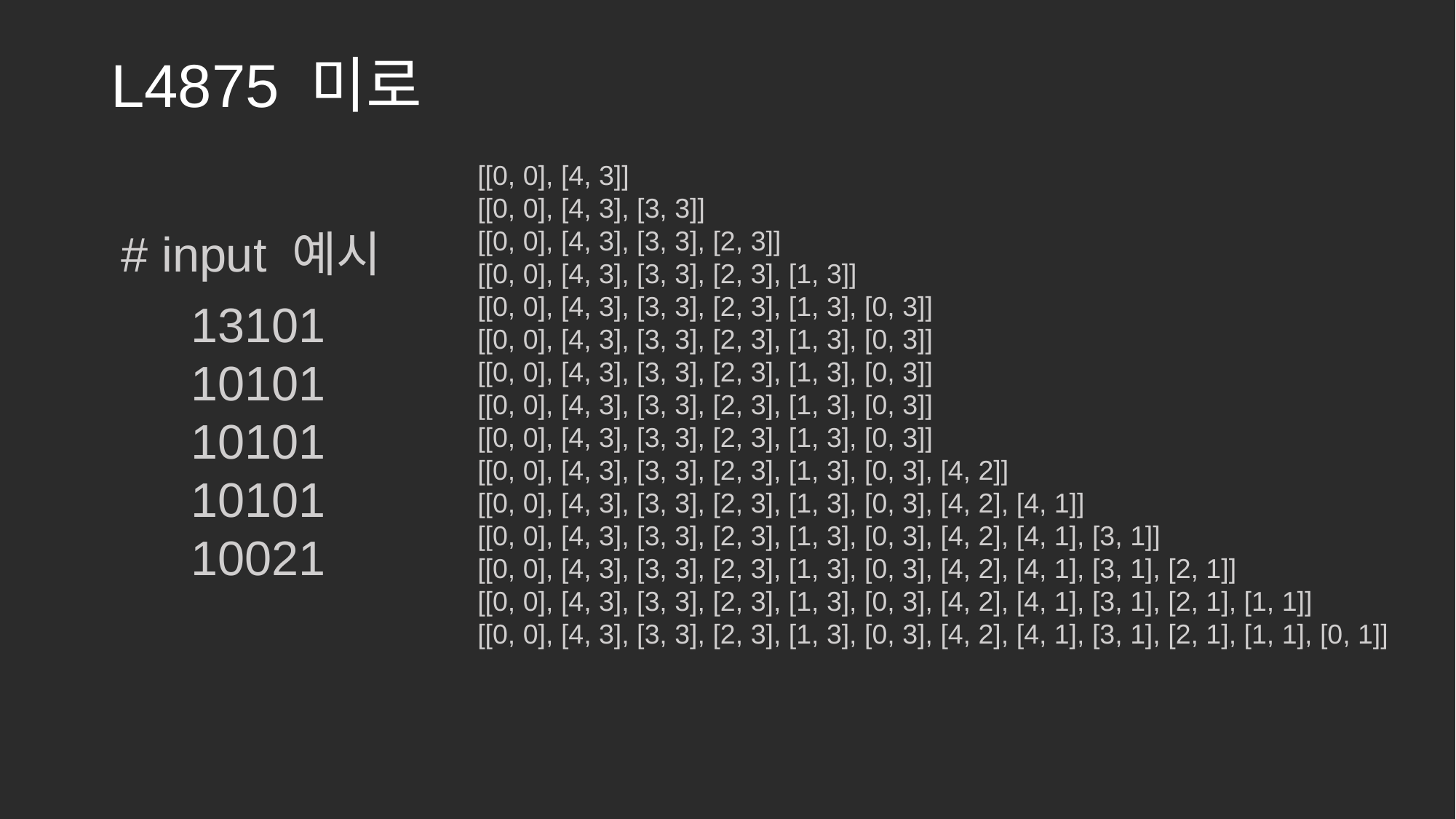

# L4875 미로
[[0, 0], [4, 3]]
[[0, 0], [4, 3], [3, 3]]
[[0, 0], [4, 3], [3, 3], [2, 3]]
[[0, 0], [4, 3], [3, 3], [2, 3], [1, 3]]
[[0, 0], [4, 3], [3, 3], [2, 3], [1, 3], [0, 3]]
[[0, 0], [4, 3], [3, 3], [2, 3], [1, 3], [0, 3]]
[[0, 0], [4, 3], [3, 3], [2, 3], [1, 3], [0, 3]]
[[0, 0], [4, 3], [3, 3], [2, 3], [1, 3], [0, 3]]
[[0, 0], [4, 3], [3, 3], [2, 3], [1, 3], [0, 3]]
[[0, 0], [4, 3], [3, 3], [2, 3], [1, 3], [0, 3], [4, 2]]
[[0, 0], [4, 3], [3, 3], [2, 3], [1, 3], [0, 3], [4, 2], [4, 1]]
[[0, 0], [4, 3], [3, 3], [2, 3], [1, 3], [0, 3], [4, 2], [4, 1], [3, 1]]
[[0, 0], [4, 3], [3, 3], [2, 3], [1, 3], [0, 3], [4, 2], [4, 1], [3, 1], [2, 1]]
[[0, 0], [4, 3], [3, 3], [2, 3], [1, 3], [0, 3], [4, 2], [4, 1], [3, 1], [2, 1], [1, 1]]
[[0, 0], [4, 3], [3, 3], [2, 3], [1, 3], [0, 3], [4, 2], [4, 1], [3, 1], [2, 1], [1, 1], [0, 1]]
# input 예시
13101
10101
10101
10101
10021